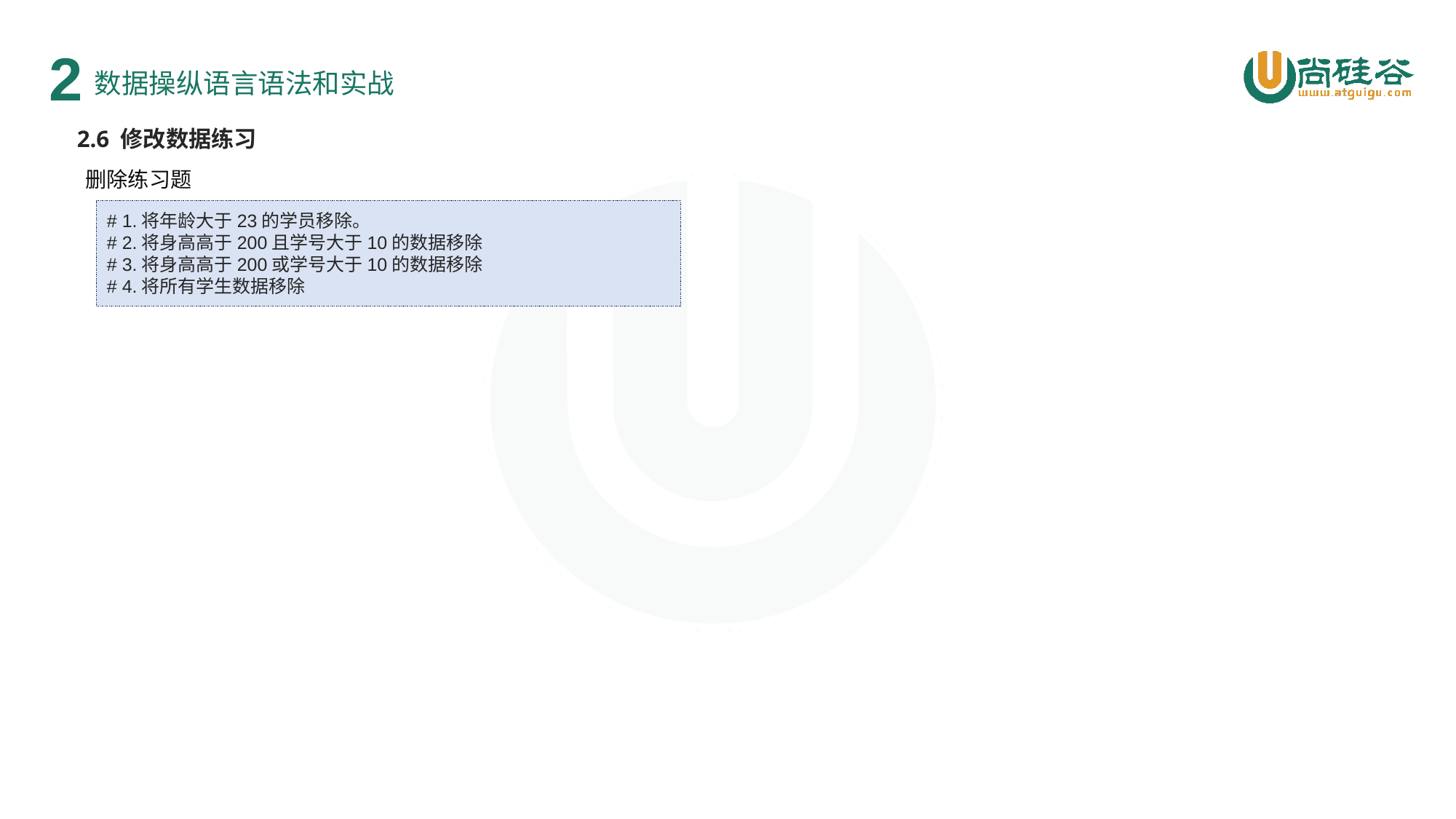

2
数据操纵语言语法和实战
2.6 修改数据练习
删除练习题
# 1.将年龄大于23的学员移除。
# 2.将身高高于200且学号大于10的数据移除
# 3.将身高高于200或学号大于10的数据移除
# 4.将所有学生数据移除